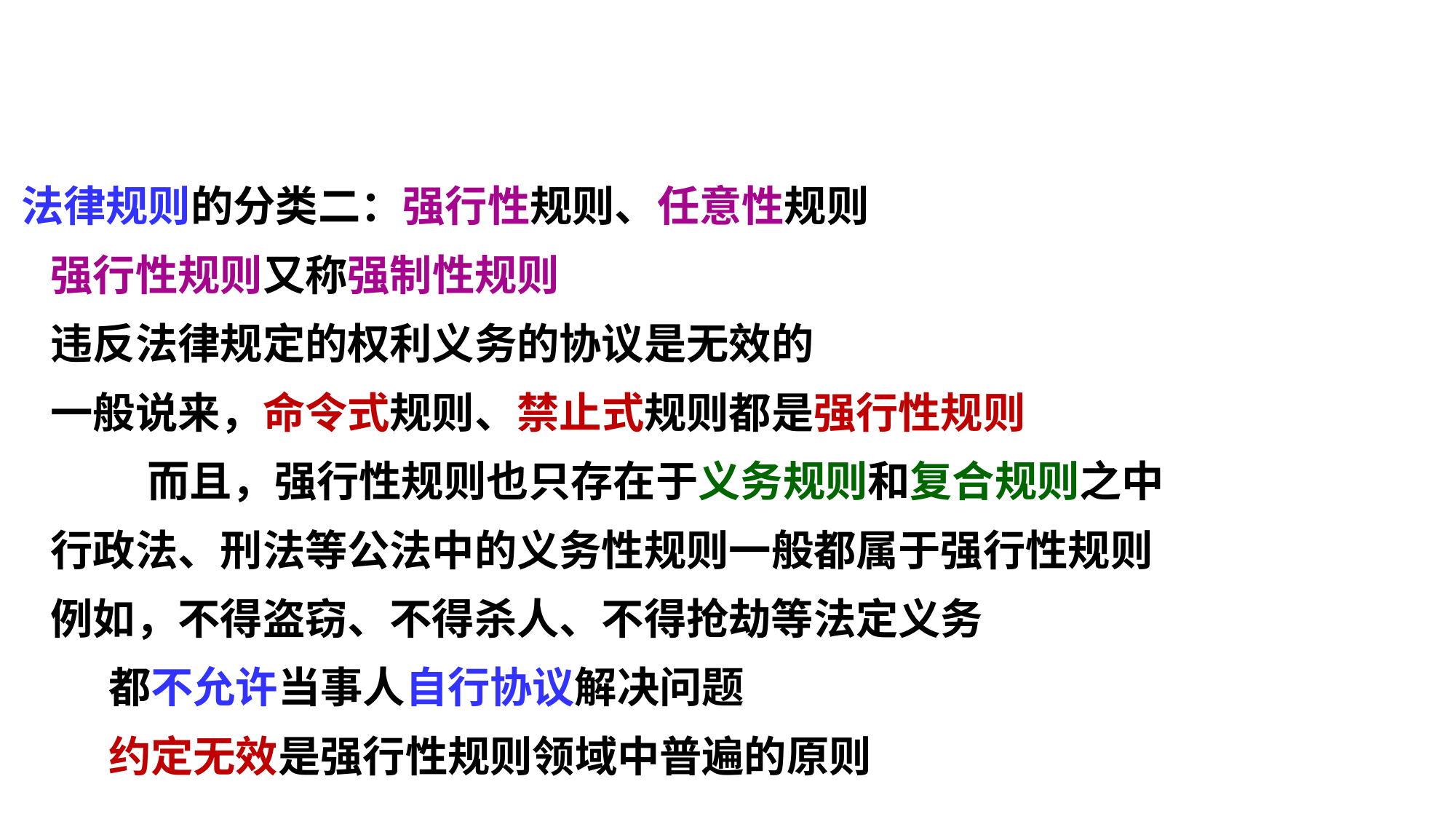

法律规则的分类二：强行性规则、任意性规则
  强行性规则又称强制性规则
  违反法律规定的权利义务的协议是无效的
  一般说来，命令式规则、禁止式规则都是强行性规则
            而且，强行性规则也只存在于义务规则和复合规则之中
  行政法、刑法等公法中的义务性规则一般都属于强行性规则
  例如，不得盗窃、不得杀人、不得抢劫等法定义务
        都不允许当事人自行协议解决问题
        约定无效是强行性规则领域中普遍的原则